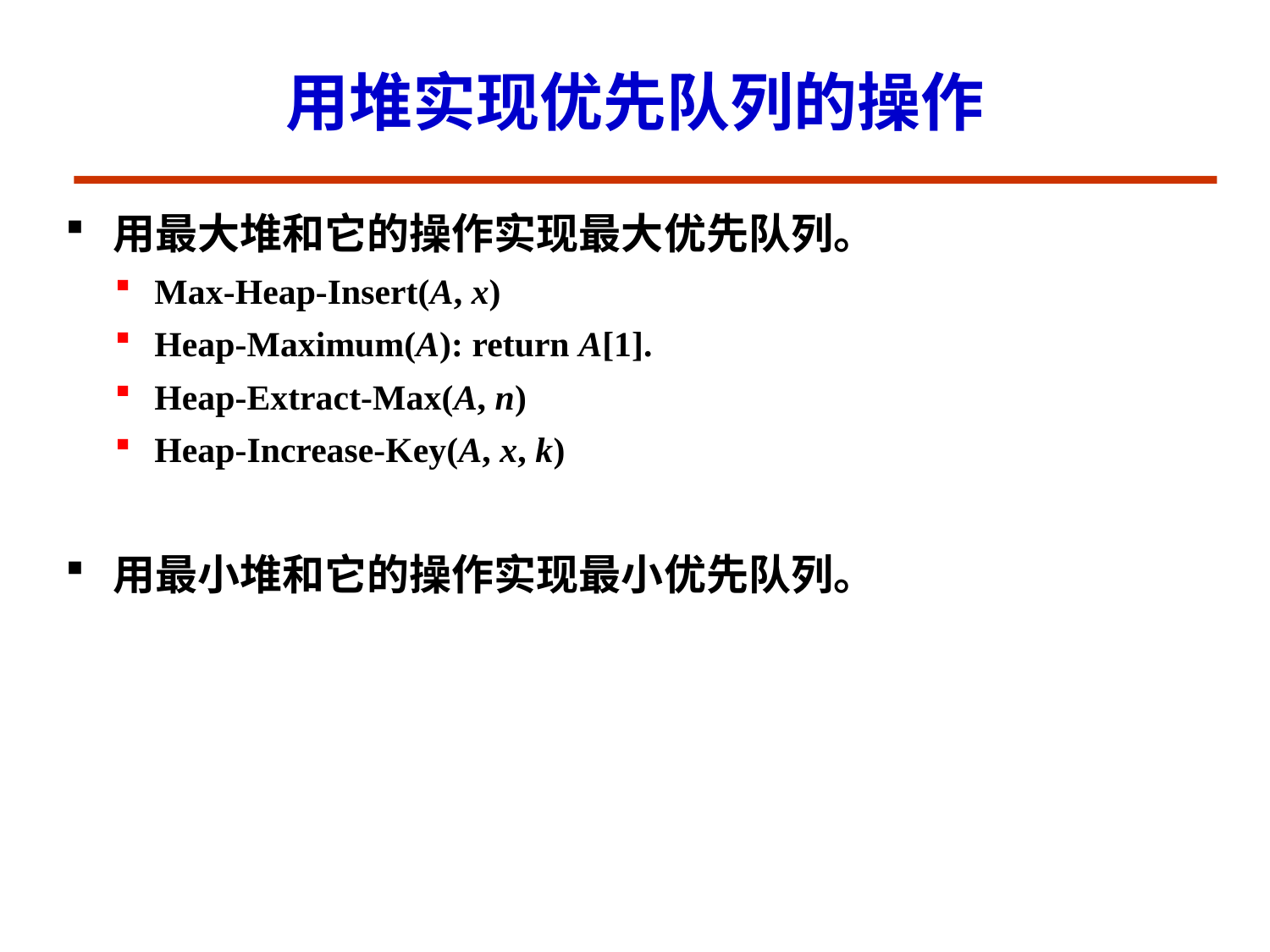

# 用堆实现优先队列的操作
用最大堆和它的操作实现最大优先队列。
Max-Heap-Insert(A, x)
Heap-Maximum(A): return A[1].
Heap-Extract-Max(A, n)
Heap-Increase-Key(A, x, k)

用最小堆和它的操作实现最小优先队列。